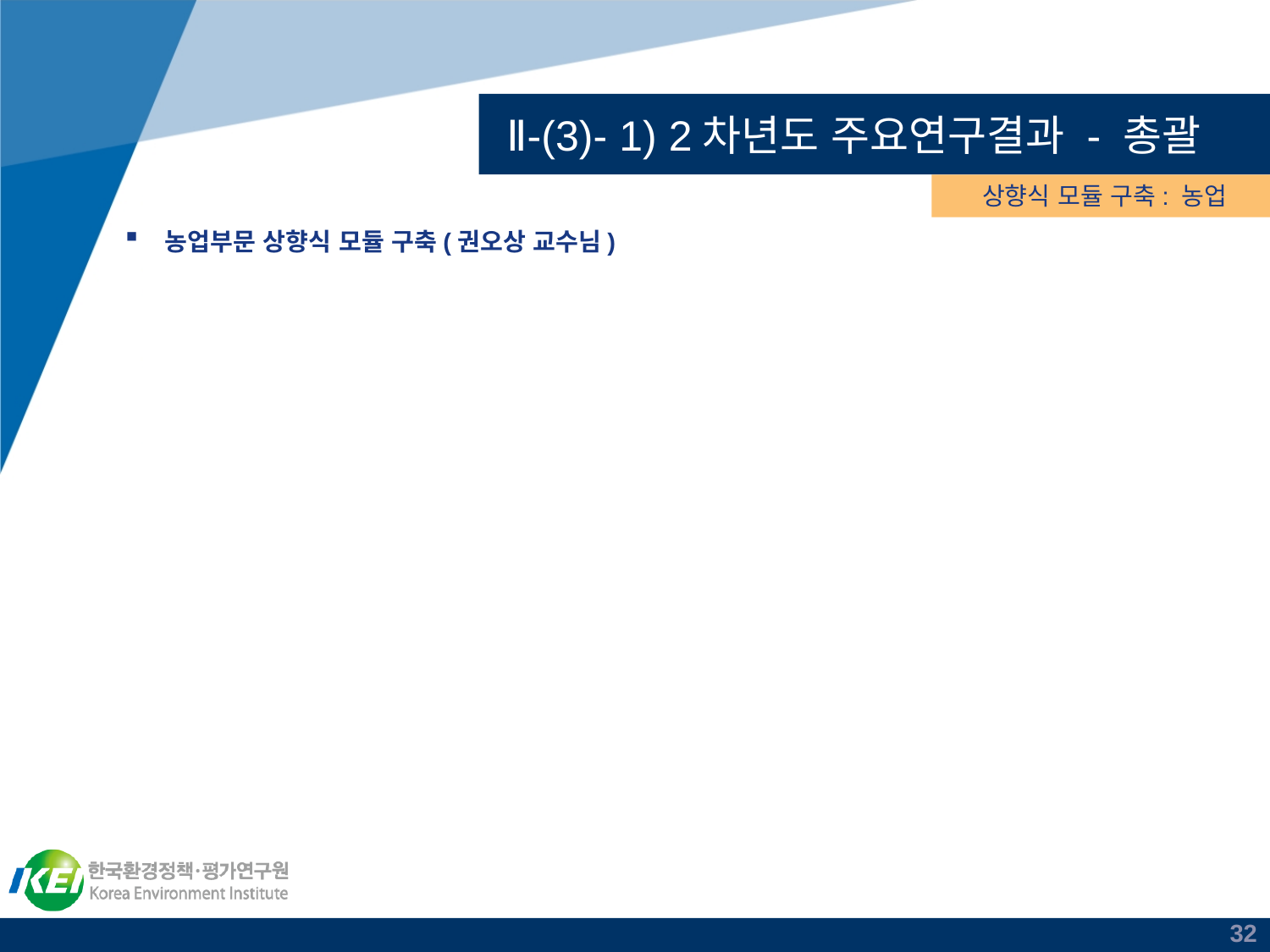

# Ⅱ-(3)- 1) 2차년도 주요연구결과 - 총괄
상향식 모듈 구축: 농업
농업부문 상향식 모듈 구축(권오상 교수님)
32